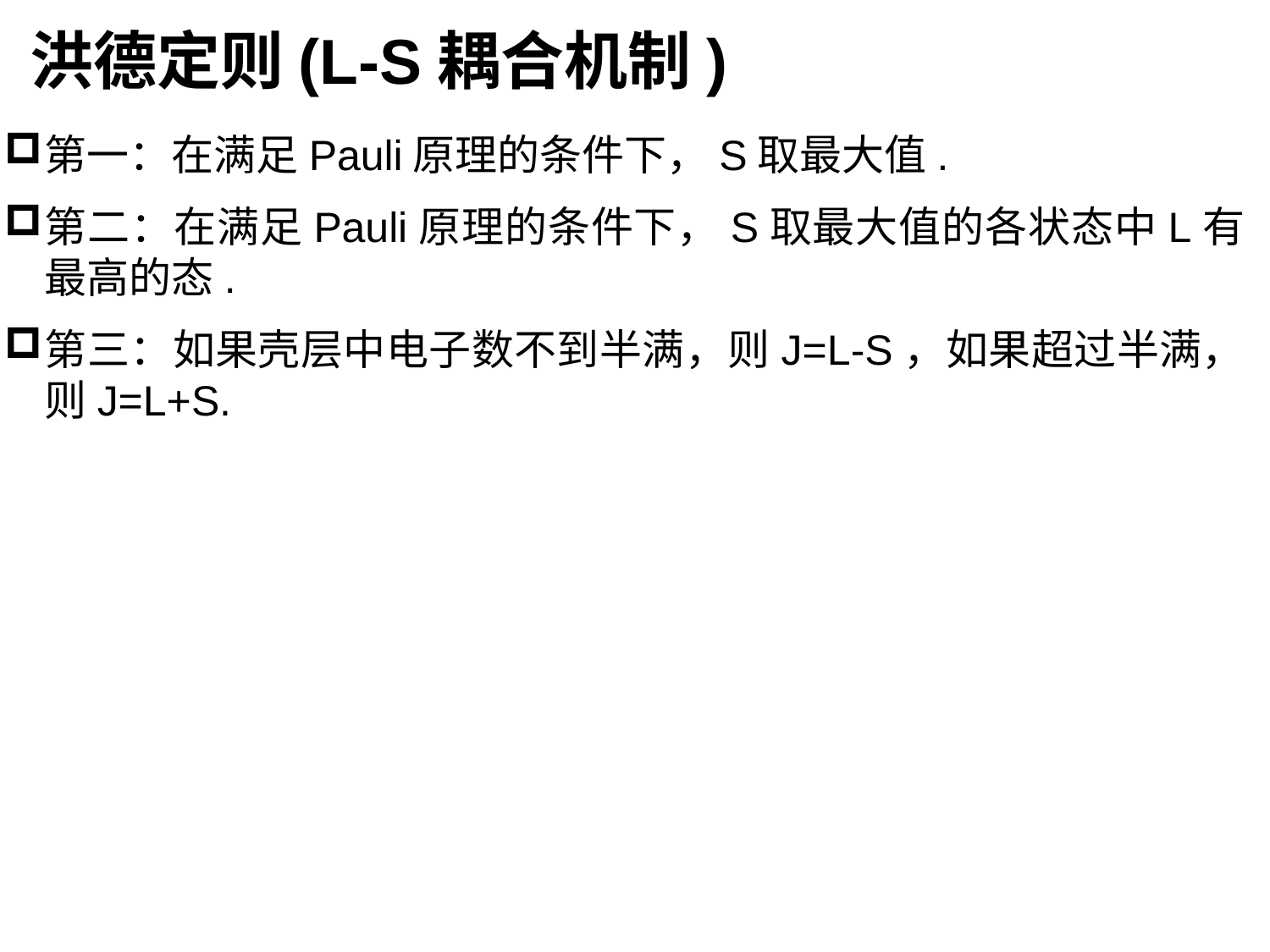

洪德定则(L-S耦合机制)
第一：在满足Pauli原理的条件下，S取最大值.
第二：在满足Pauli原理的条件下，S取最大值的各状态中L有最高的态.
第三：如果壳层中电子数不到半满，则J=L-S，如果超过半满，则J=L+S.